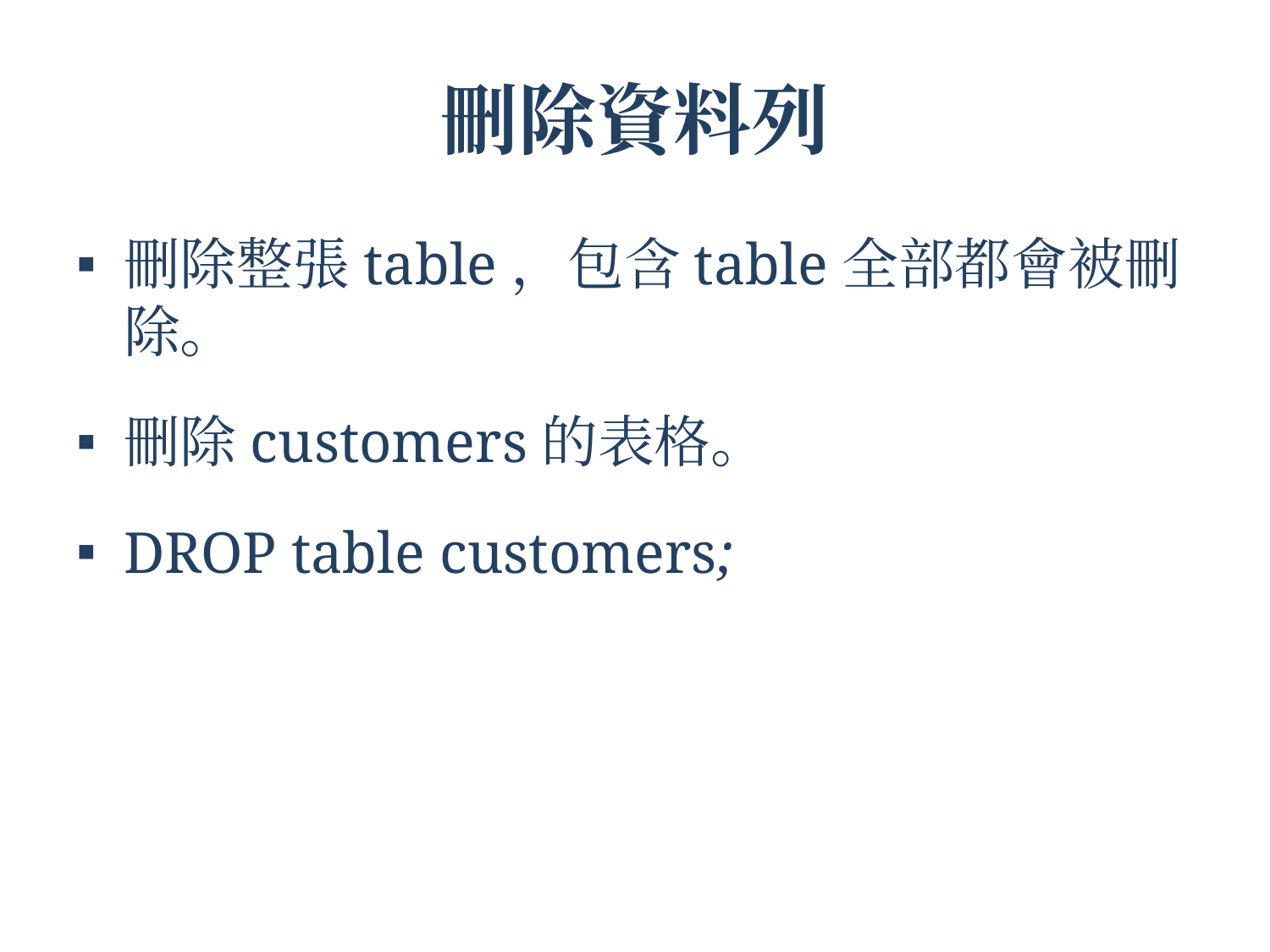

# 刪除資料列
刪除整張table，包含table全部都會被刪除。
刪除customers的表格。
DROP table customers;